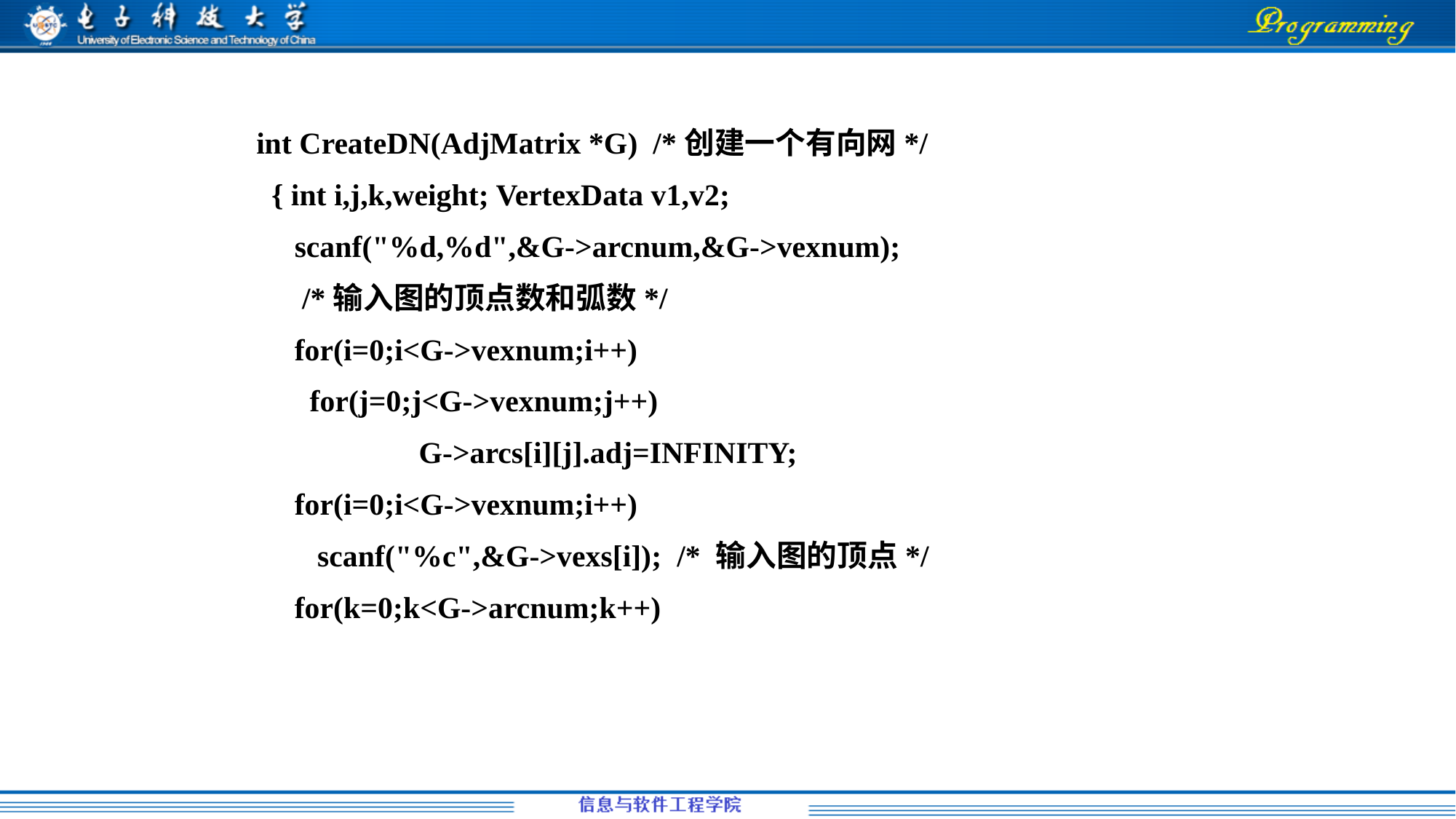

int CreateDN(AdjMatrix *G)  /*创建一个有向网*/
  { int i,j,k,weight; VertexData v1,v2;
     scanf("%d,%d",&G->arcnum,&G->vexnum);
      /*输入图的顶点数和弧数*/
     for(i=0;i<G->vexnum;i++)
       for(j=0;j<G->vexnum;j++)
	       G->arcs[i][j].adj=INFINITY;
     for(i=0;i<G->vexnum;i++)
        scanf("%c",&G->vexs[i]);  /* 输入图的顶点*/
     for(k=0;k<G->arcnum;k++)